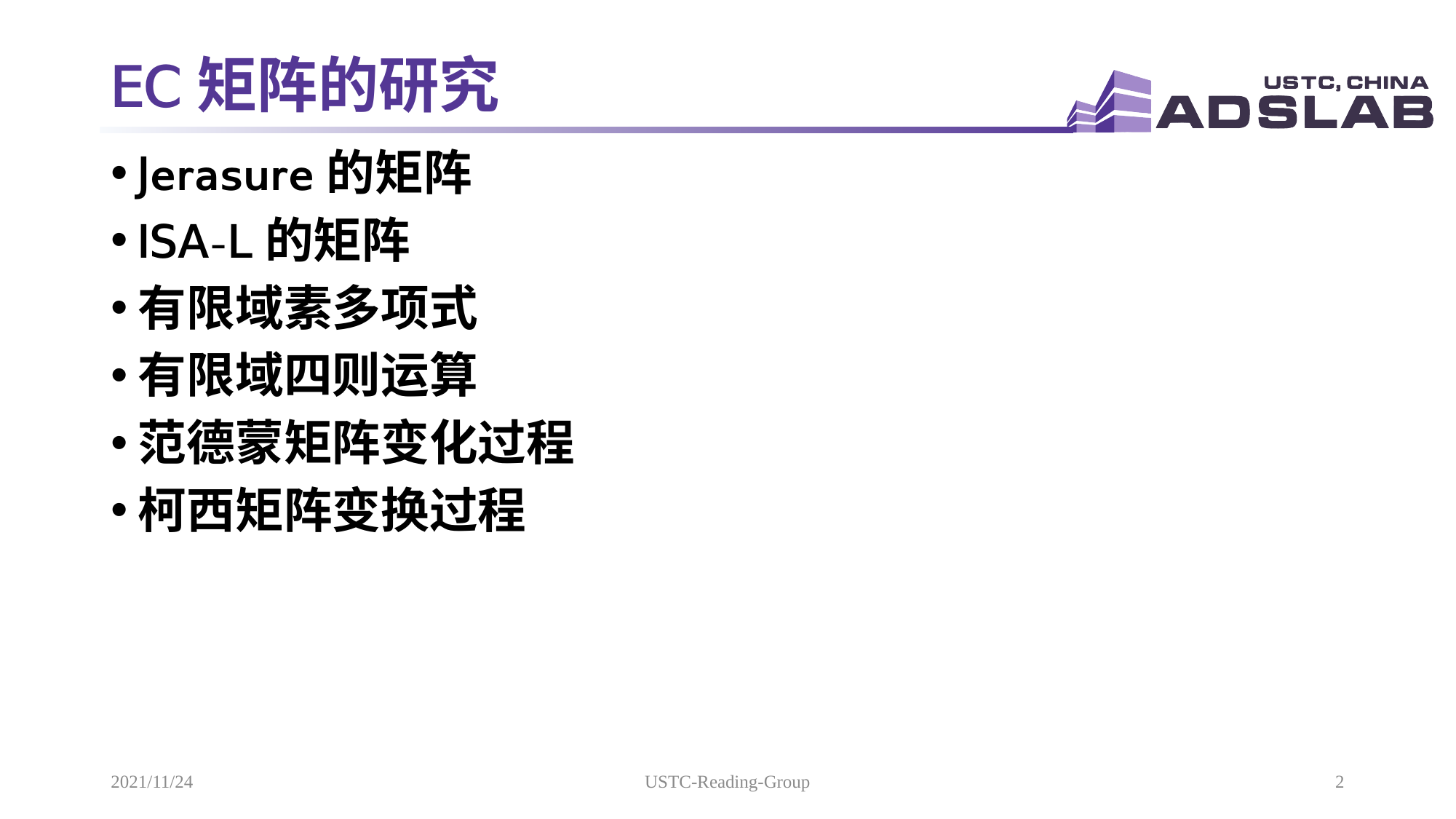

# EC矩阵的研究
Jerasure的矩阵
ISA-L的矩阵
有限域素多项式
有限域四则运算
范德蒙矩阵变化过程
柯西矩阵变换过程
2021/11/24
USTC-Reading-Group
2